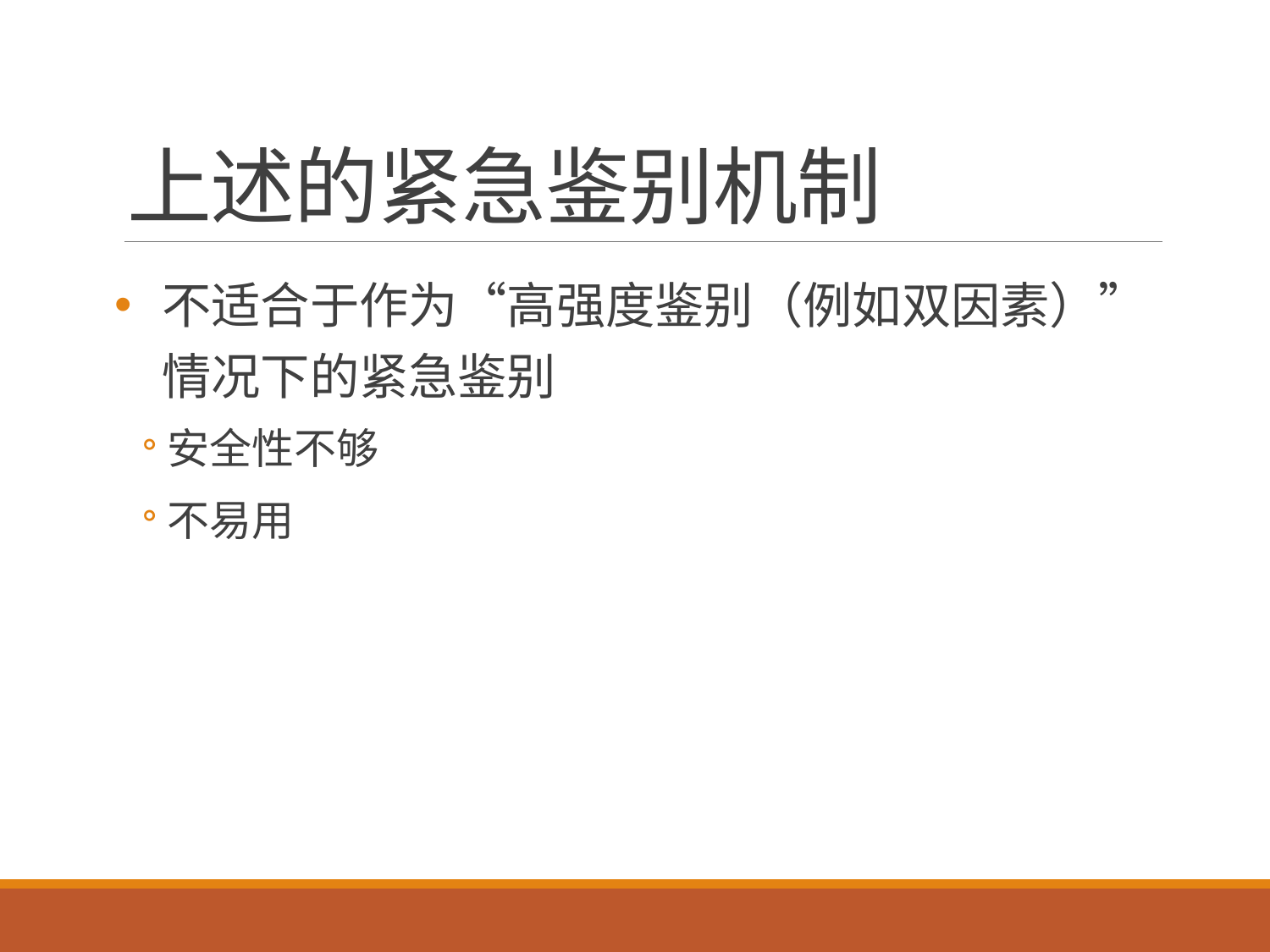

# 上述的紧急鉴别机制
不适合于作为“高强度鉴别（例如双因素）”情况下的紧急鉴别
安全性不够
不易用